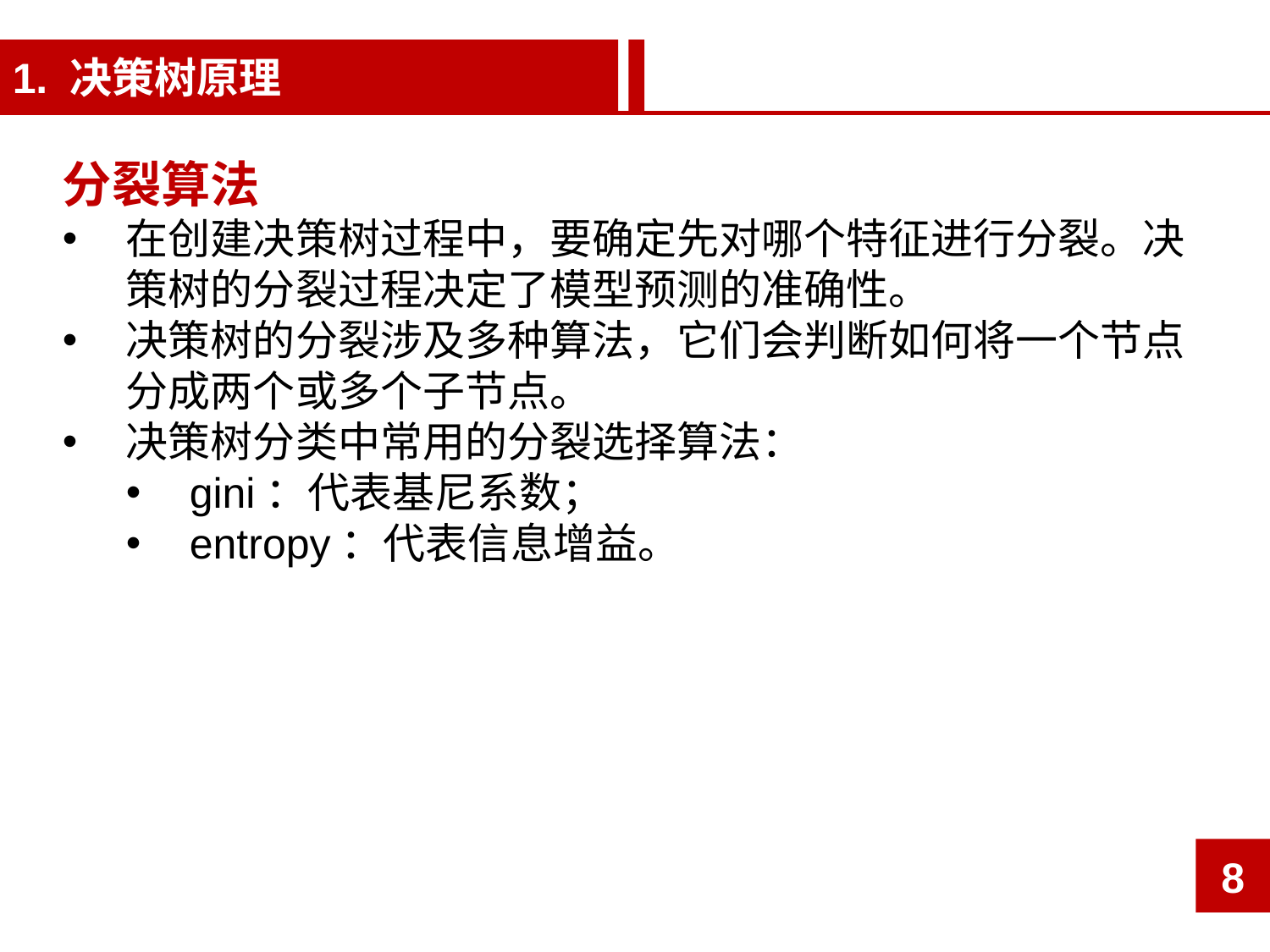

1. 决策树原理

分裂算法
在创建决策树过程中，要确定先对哪个特征进行分裂。决策树的分裂过程决定了模型预测的准确性。
决策树的分裂涉及多种算法，它们会判断如何将一个节点分成两个或多个子节点。
决策树分类中常用的分裂选择算法：
gini：代表基尼系数；
entropy：代表信息增益。
8